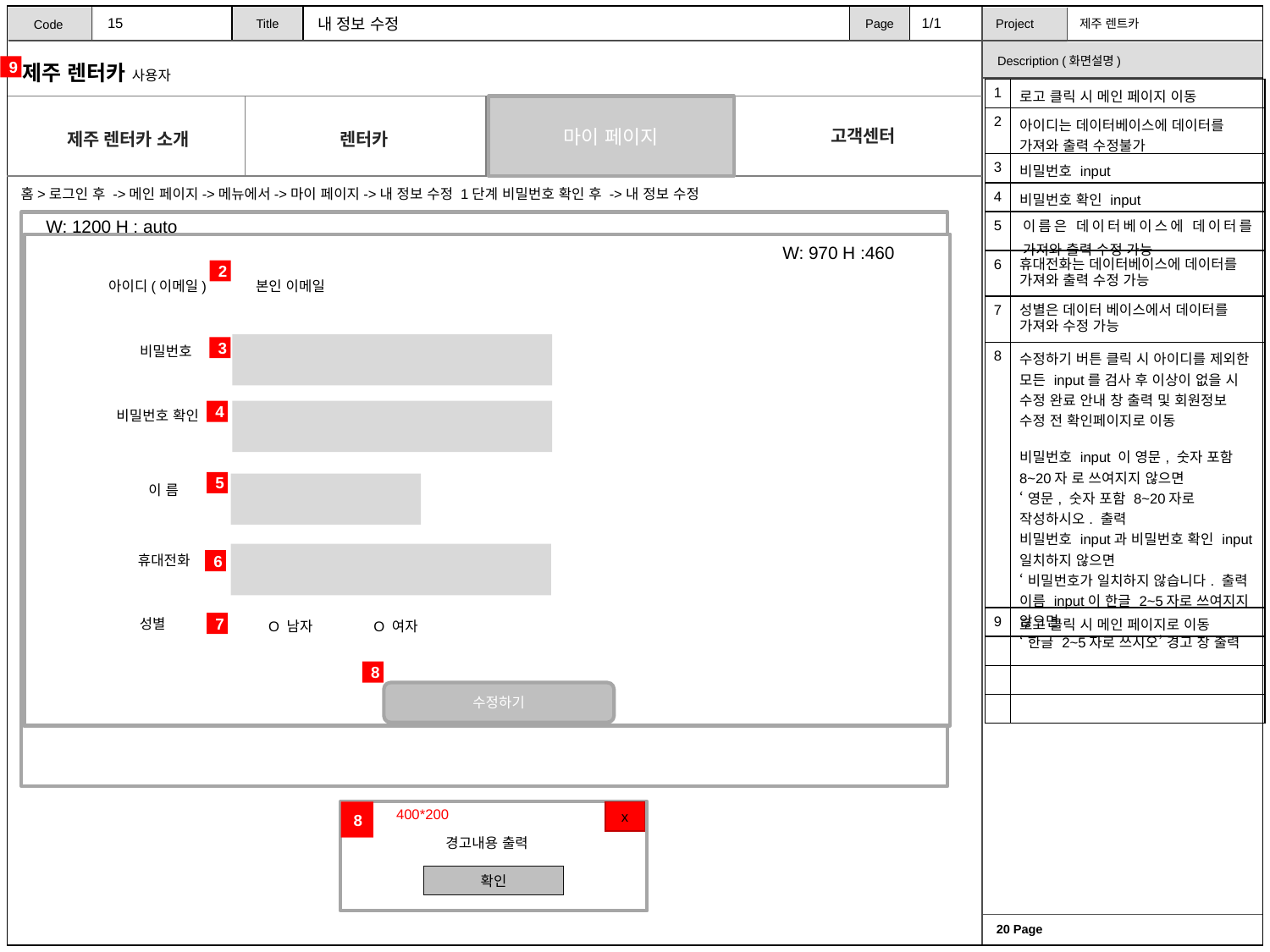

15
1/1
내 정보 수정
9
| 1 | 로고 클릭 시 메인 페이지 이동 |
| --- | --- |
| 2 | 아이디는 데이터베이스에 데이터를 가져와 출력 수정불가 |
| 3 | 비밀번호 input |
| 4 | 비밀번호 확인 input |
| 5 | 이름은 데이터베이스에 데이터를 가져와 출력 수정 가능 |
| 6 | 휴대전화는 데이터베이스에 데이터를 가져와 출력 수정 가능 |
| 7 | 성별은 데이터 베이스에서 데이터를 가져와 수정 가능 |
| 8 | 수정하기 버튼 클릭 시 아이디를 제외한 모든 input를 검사 후 이상이 없을 시 수정 완료 안내 창 출력 및 회원정보 수정 전 확인페이지로 이동 비밀번호 input 이 영문, 숫자 포함 8~20자 로 쓰여지지 않으면 ‘영문, 숫자 포함 8~20자로 작성하시오. 출력 비밀번호 input과 비밀번호 확인 input 일치하지 않으면 ‘비밀번호가 일치하지 않습니다. 출력 이름 input이 한글 2~5자로 쓰여지지 않으면 ‘한글 2~5자로 쓰시오’ 경고 창 출력 |
| 9 | 로고 클릭 시 메인 페이지로 이동 |
|  |  |
|  |  |
|  |  |
마이 페이지
홈>로그인 후 ->메인 페이지->메뉴에서->마이 페이지->내 정보 수정 1단계 비밀번호 확인 후 ->내 정보 수정
W: 1200 H : auto

W: 970 H :460
2
아이디(이메일)
본인 이메일

비밀번호
3
비밀번호 확인
4

5

이 름

휴대전화
6
성별
O 남자
O 여자
7
8
수정하기
400*200

8
x
경고내용 출력
확인